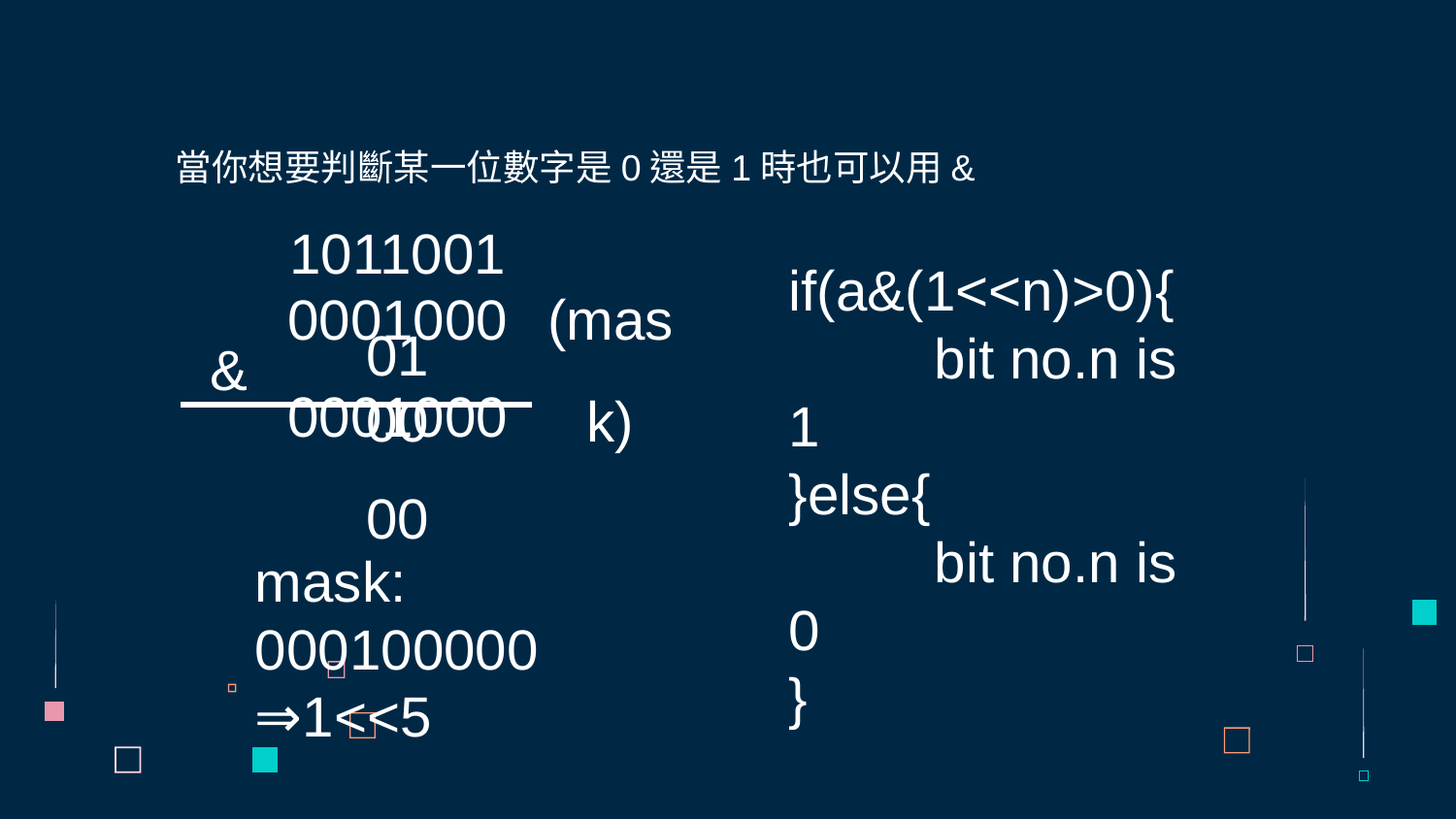

當你想要判斷某一位數字是0還是1時也可以用&
101100101
000100000
&
000100000
(mask)
if(a&(1<<n)>0){
	bit no.n is 1
}else{
	bit no.n is 0
}
mask:
000100000
⇒1<<5